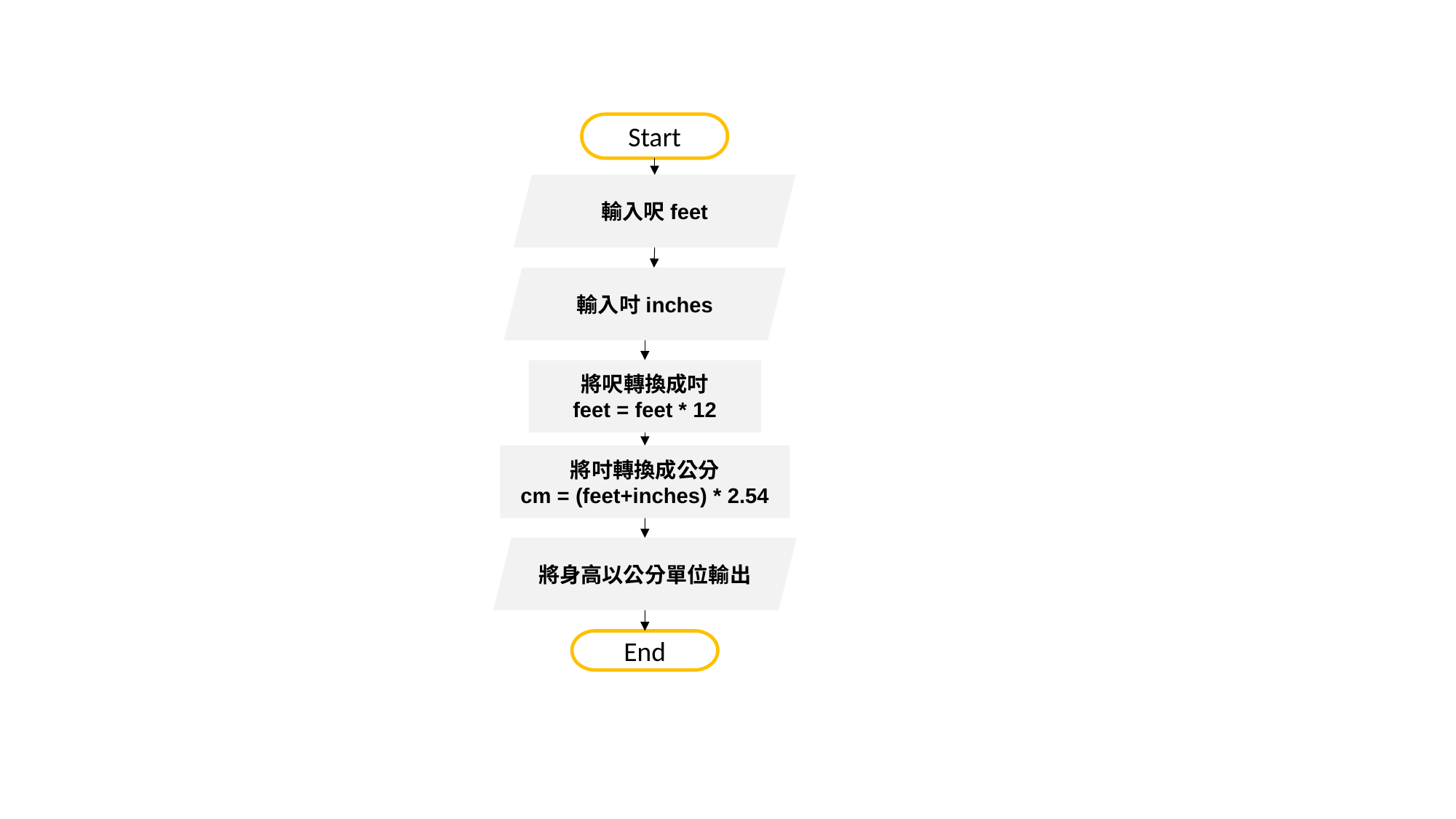

Start
輸入呎feet
輸入吋inches
將呎轉換成吋
feet = feet * 12
將吋轉換成公分
cm = (feet+inches) * 2.54
將身高以公分單位輸出
End